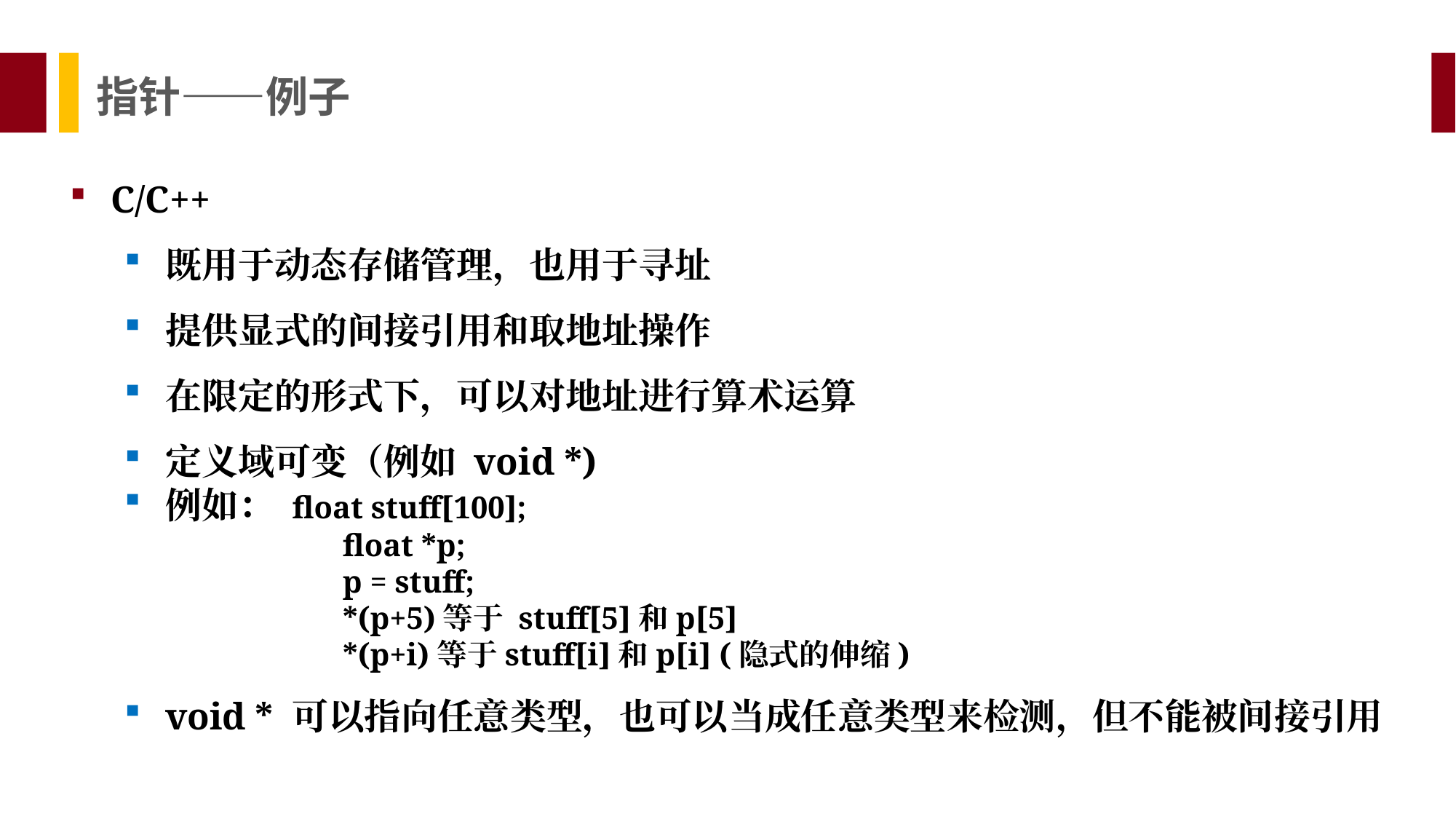

指针——例子
C/C++
既用于动态存储管理，也用于寻址
提供显式的间接引用和取地址操作
在限定的形式下，可以对地址进行算术运算
定义域可变（例如 void *)
例如： float stuff[100];
		float *p;
		p = stuff;
		*(p+5)等于 stuff[5]和p[5]
		*(p+i)等于stuff[i]和p[i] (隐式的伸缩)
void * 可以指向任意类型，也可以当成任意类型来检测，但不能被间接引用